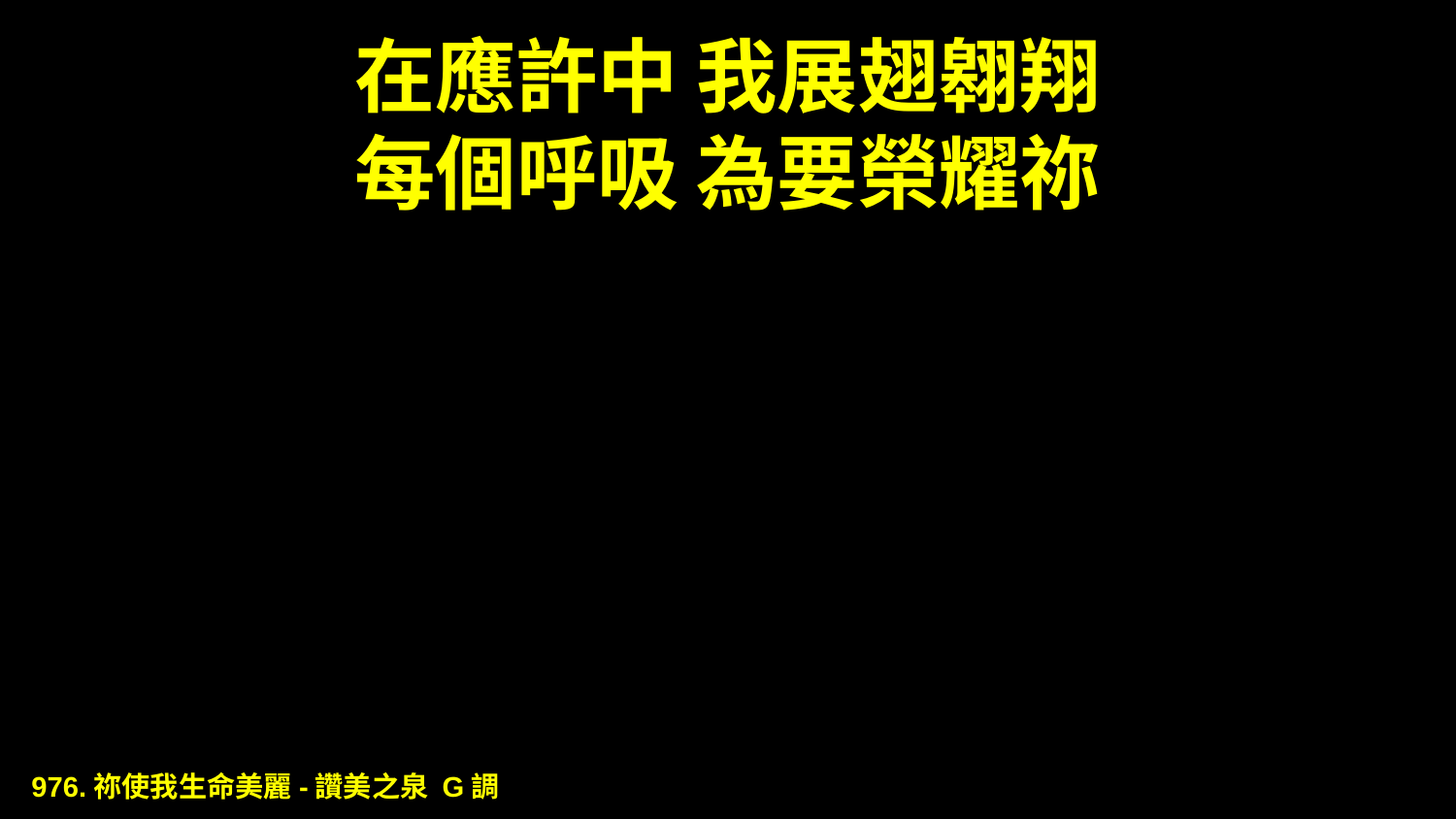

# 在應許中 我展翅翱翔 每個呼吸 為要榮耀祢
976.祢使我生命美麗-讚美之泉 G調